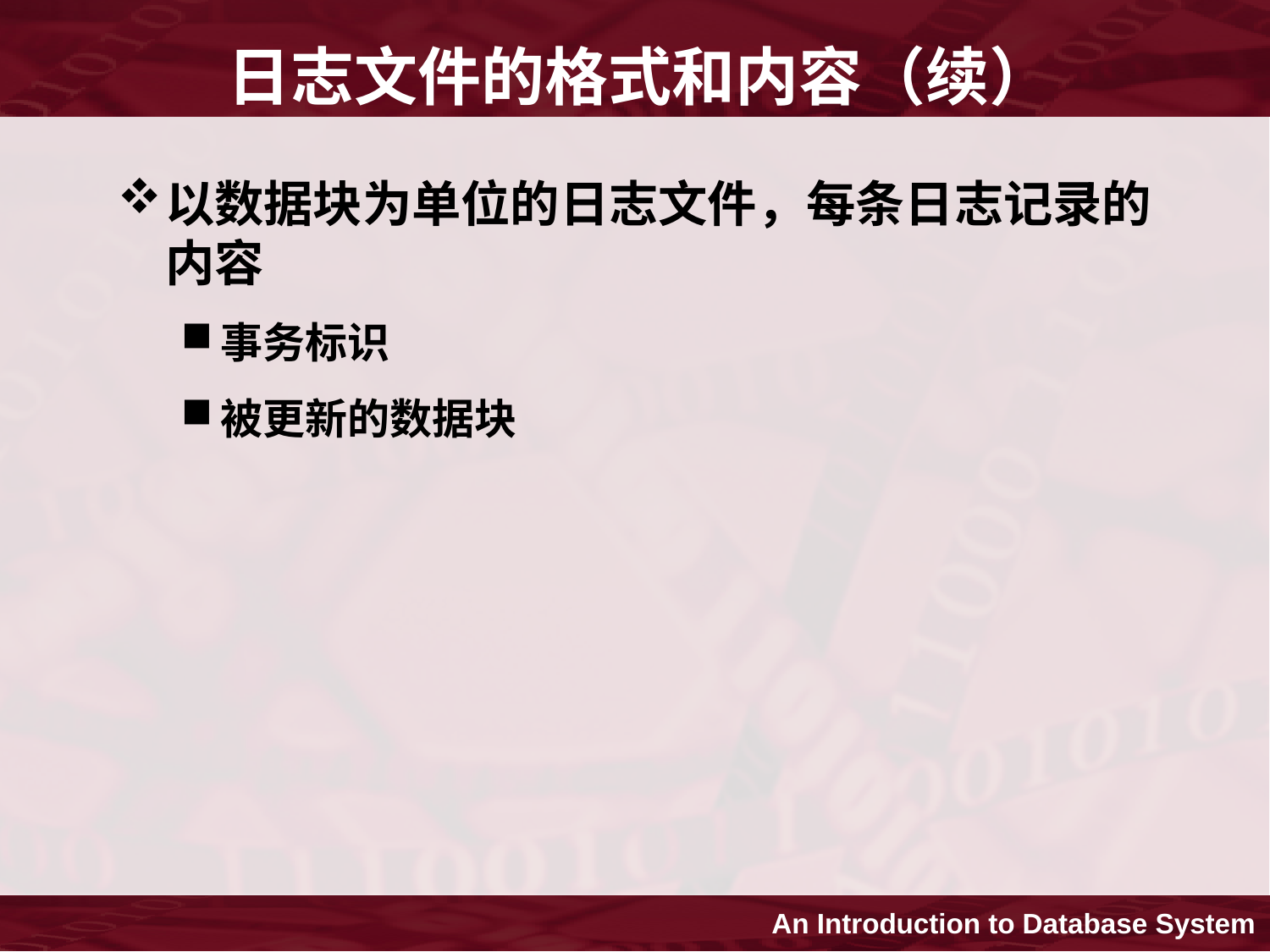

# 日志文件的格式和内容（续）
以数据块为单位的日志文件，每条日志记录的内容
事务标识
被更新的数据块